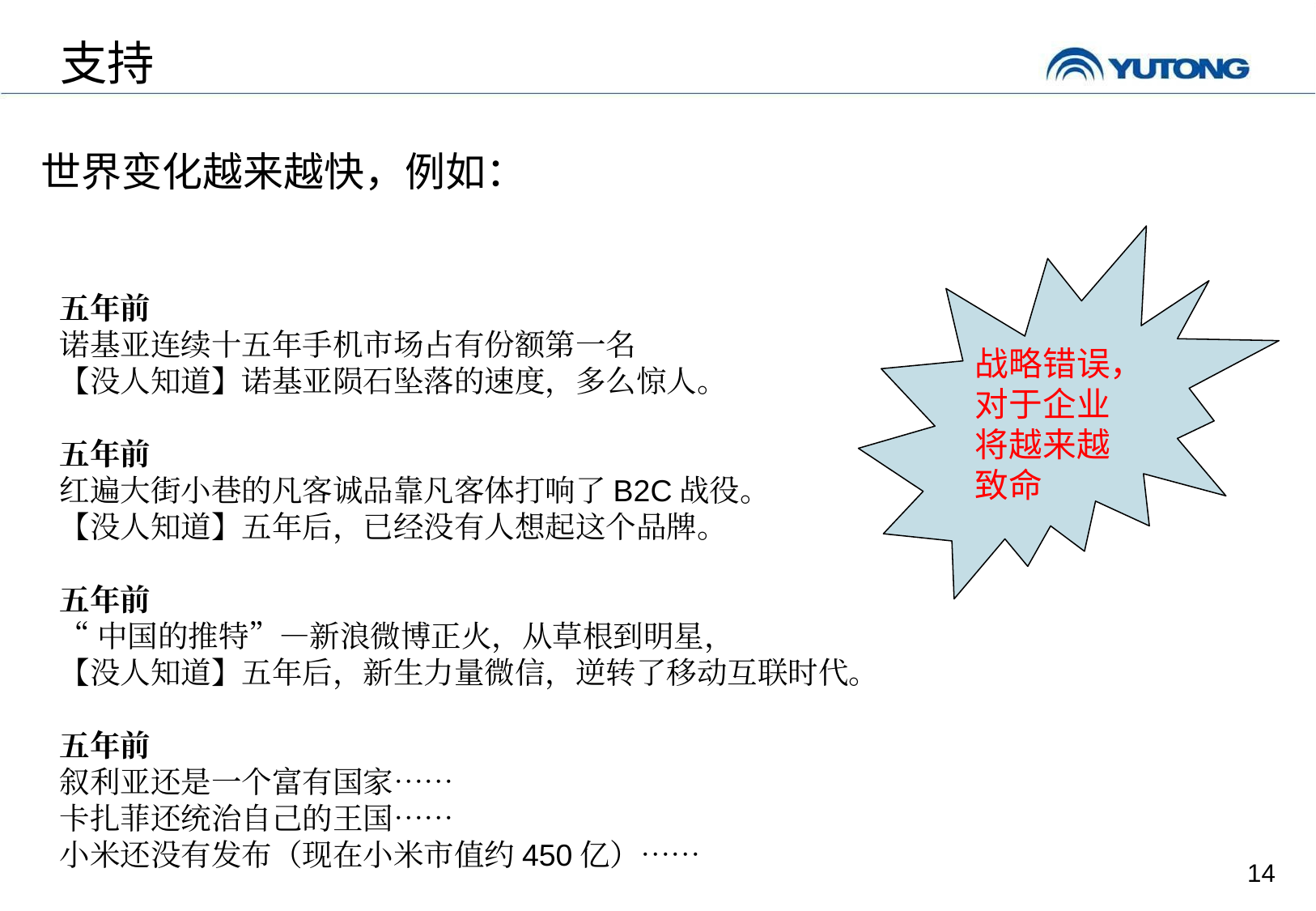

支持
世界变化越来越快，例如：
战略错误，对于企业将越来越致命

五年前
诺基亚连续十五年手机市场占有份额第一名
【没人知道】诺基亚陨石坠落的速度，多么惊人。

五年前
红遍大街小巷的凡客诚品靠凡客体打响了B2C战役。
【没人知道】五年后，已经没有人想起这个品牌。

五年前
“中国的推特”—新浪微博正火，从草根到明星，
【没人知道】五年后，新生力量微信，逆转了移动互联时代。

五年前
叙利亚还是一个富有国家……
卡扎菲还统治自己的王国……
小米还没有发布（现在小米市值约450亿）……

14